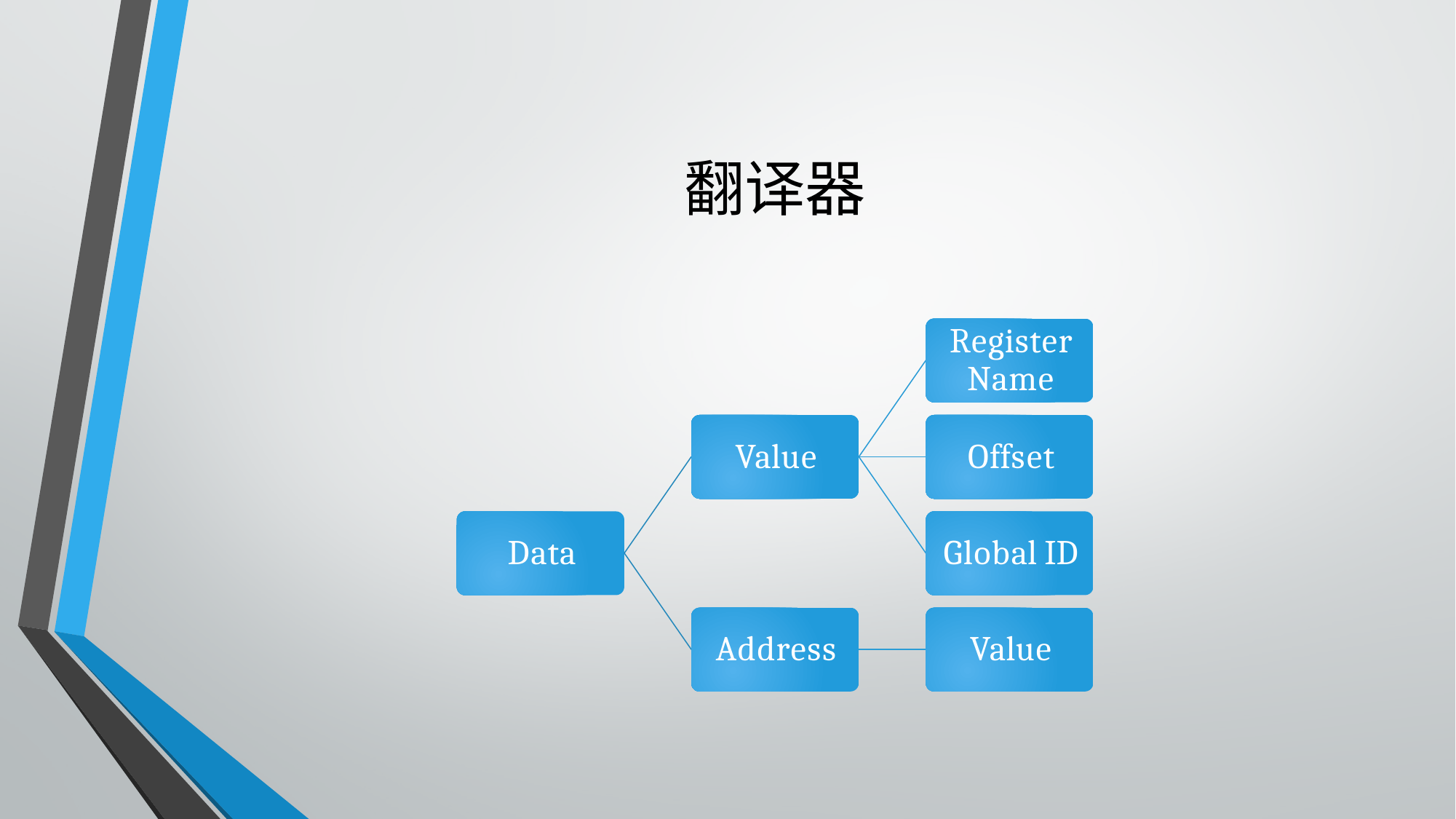

# 翻译器
Data

Value

Register Name

Offset

Global ID

Address

Value